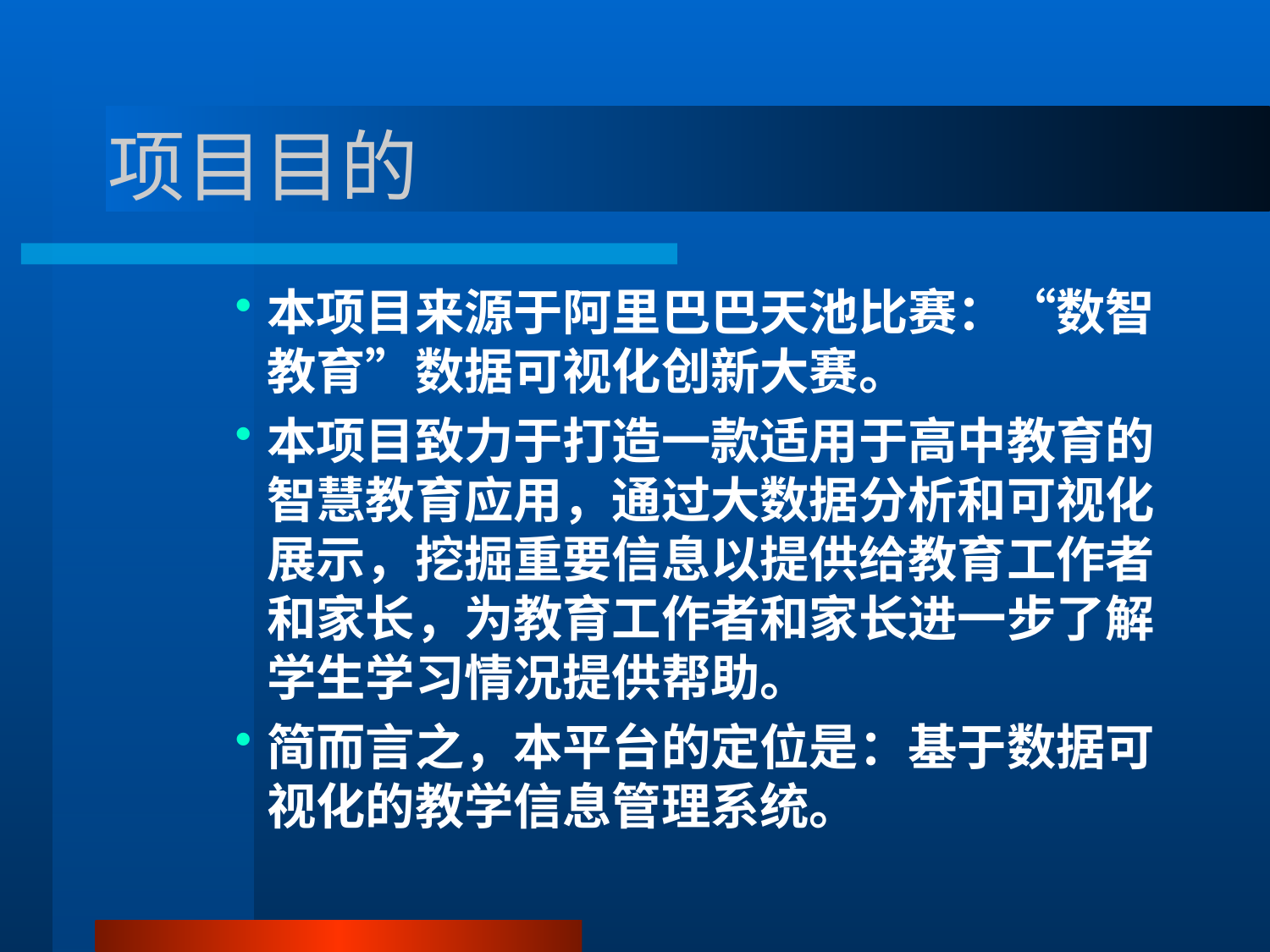

# 项目目的
本项目来源于阿里巴巴天池比赛：“数智教育”数据可视化创新大赛。
本项目致力于打造一款适用于高中教育的智慧教育应用，通过大数据分析和可视化展示，挖掘重要信息以提供给教育工作者和家长，为教育工作者和家长进一步了解学生学习情况提供帮助。
简而言之，本平台的定位是：基于数据可视化的教学信息管理系统。